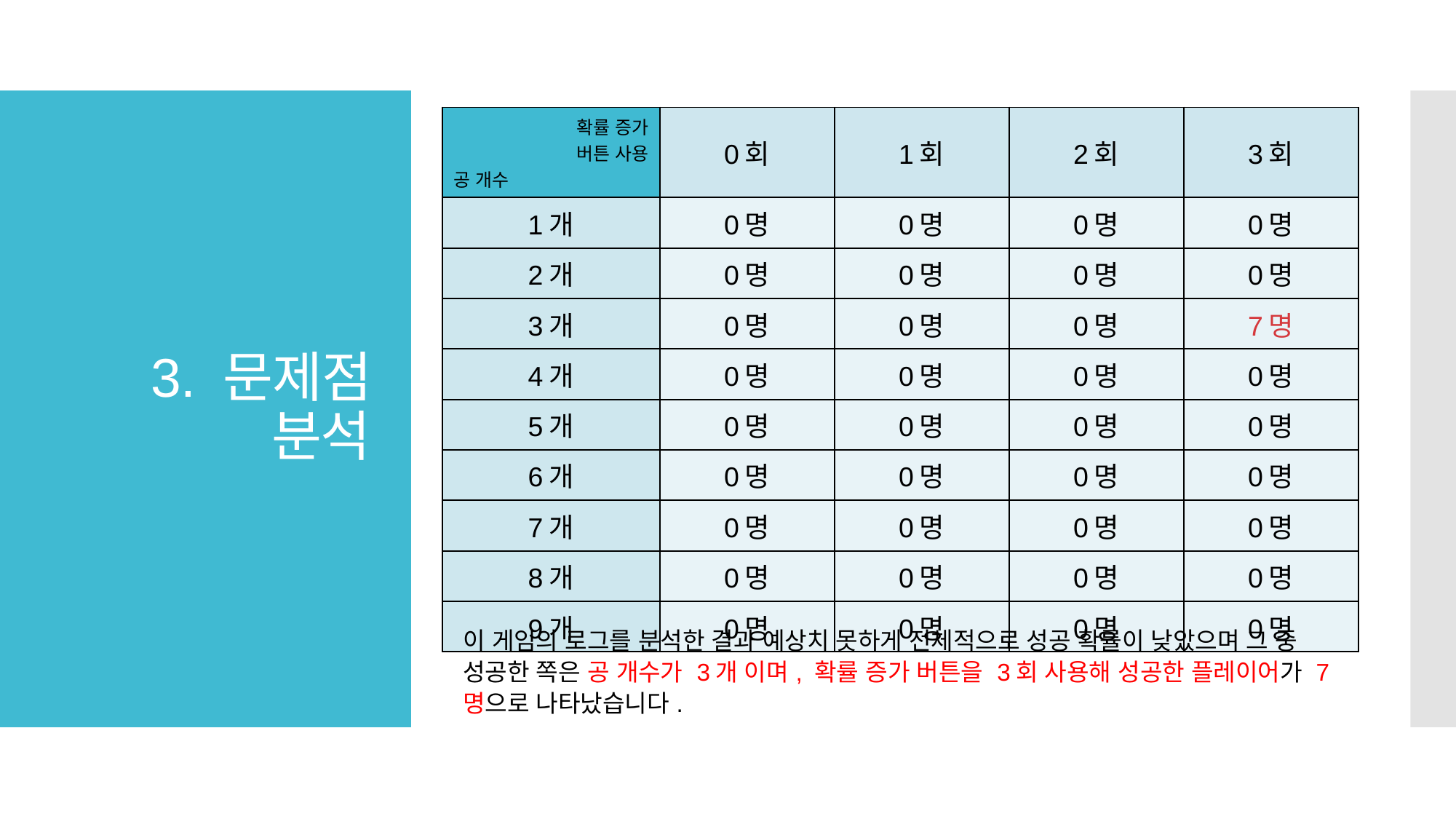

| 확률 증가 버튼 사용 공 개수 | 0회 | 1회 | 2회 | 3회 |
| --- | --- | --- | --- | --- |
| 1개 | 0명 | 0명 | 0명 | 0명 |
| 2개 | 0명 | 0명 | 0명 | 0명 |
| 3개 | 0명 | 0명 | 0명 | 7명 |
| 4개 | 0명 | 0명 | 0명 | 0명 |
| 5개 | 0명 | 0명 | 0명 | 0명 |
| 6개 | 0명 | 0명 | 0명 | 0명 |
| 7개 | 0명 | 0명 | 0명 | 0명 |
| 8개 | 0명 | 0명 | 0명 | 0명 |
| 9개 | 0명 | 0명 | 0명 | 0명 |
# 3. 문제점 분석
이 게임의 로그를 분석한 결과 예상치 못하게 전체적으로 성공 확률이 낮았으며 그 중 성공한 쪽은 공 개수가 3개 이며, 확률 증가 버튼을 3회 사용해 성공한 플레이어가 7 명으로 나타났습니다.